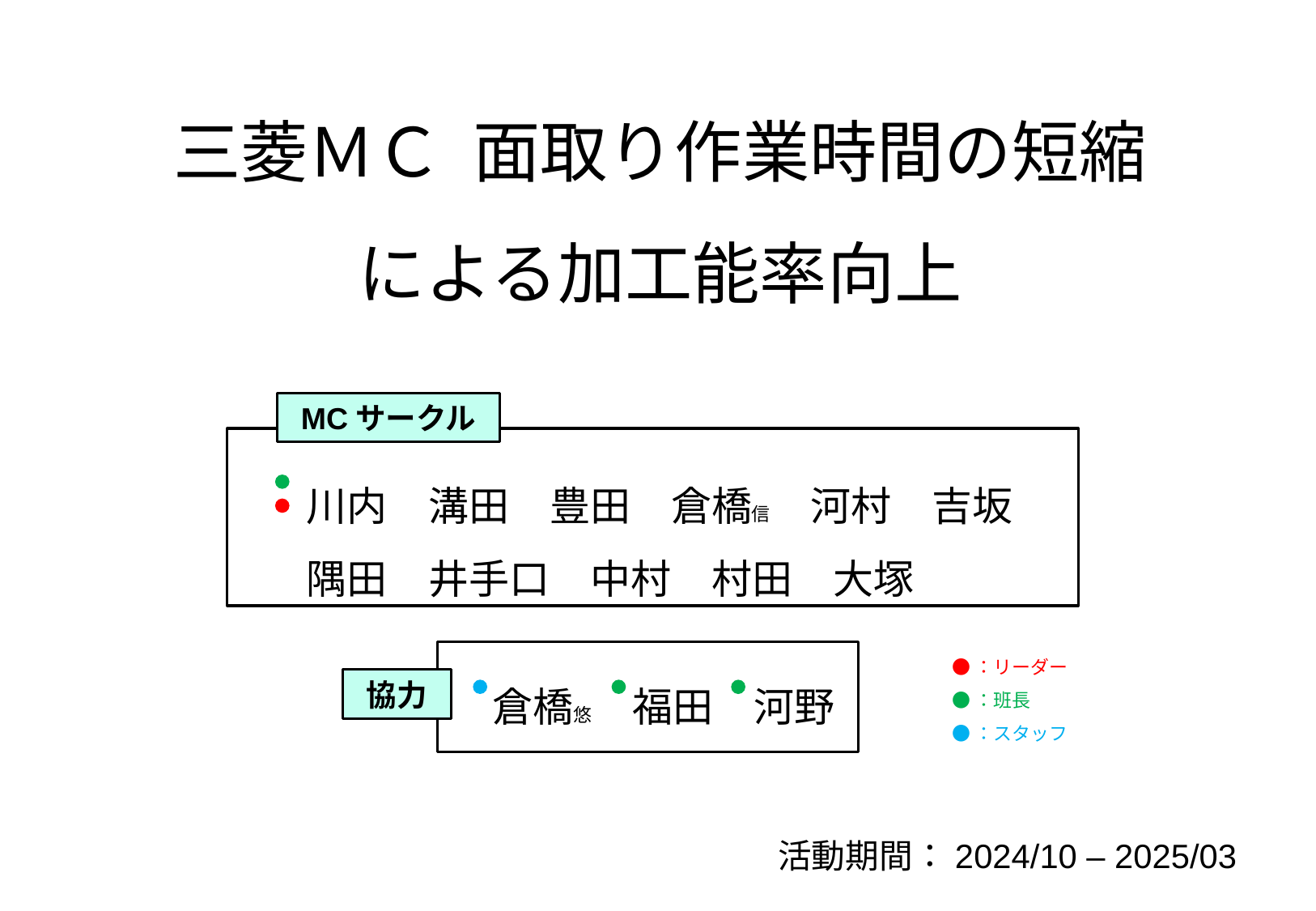

三菱ＭＣ  面取り作業時間の短縮
による加工能率向上
MCサークル

川内　溝田　豊田　倉橋信　河村　吉坂
隅田　井手口　中村　村田　大塚

●：リーダー
●：班長
●：スタッフ

倉橋悠　福田　河野
協力

活動期間：2024/10 – 2025/03